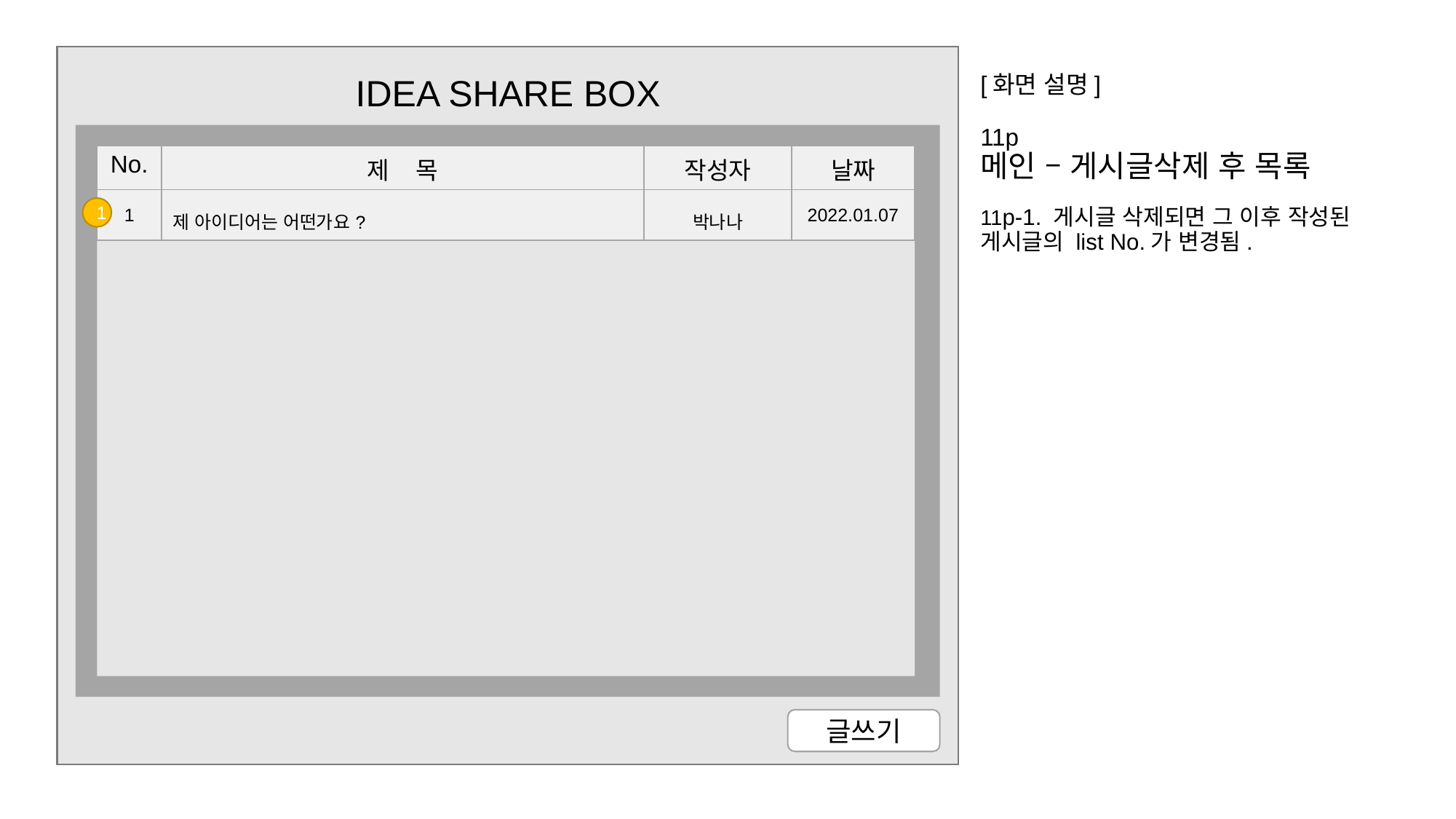

# [화면 설명] 11p 메인 – 게시글삭제 후 목록

IDEA SHARE BOX

| No. | 제 목 | 작성자 | 날짜 |
| --- | --- | --- | --- |

| 1 | 제 아이디어는 어떤가요? | 박나나 | 2022.01.07 |
| --- | --- | --- | --- |
1
11p-1. 게시글 삭제되면 그 이후 작성된 게시글의 list No.가 변경됨.
글쓰기